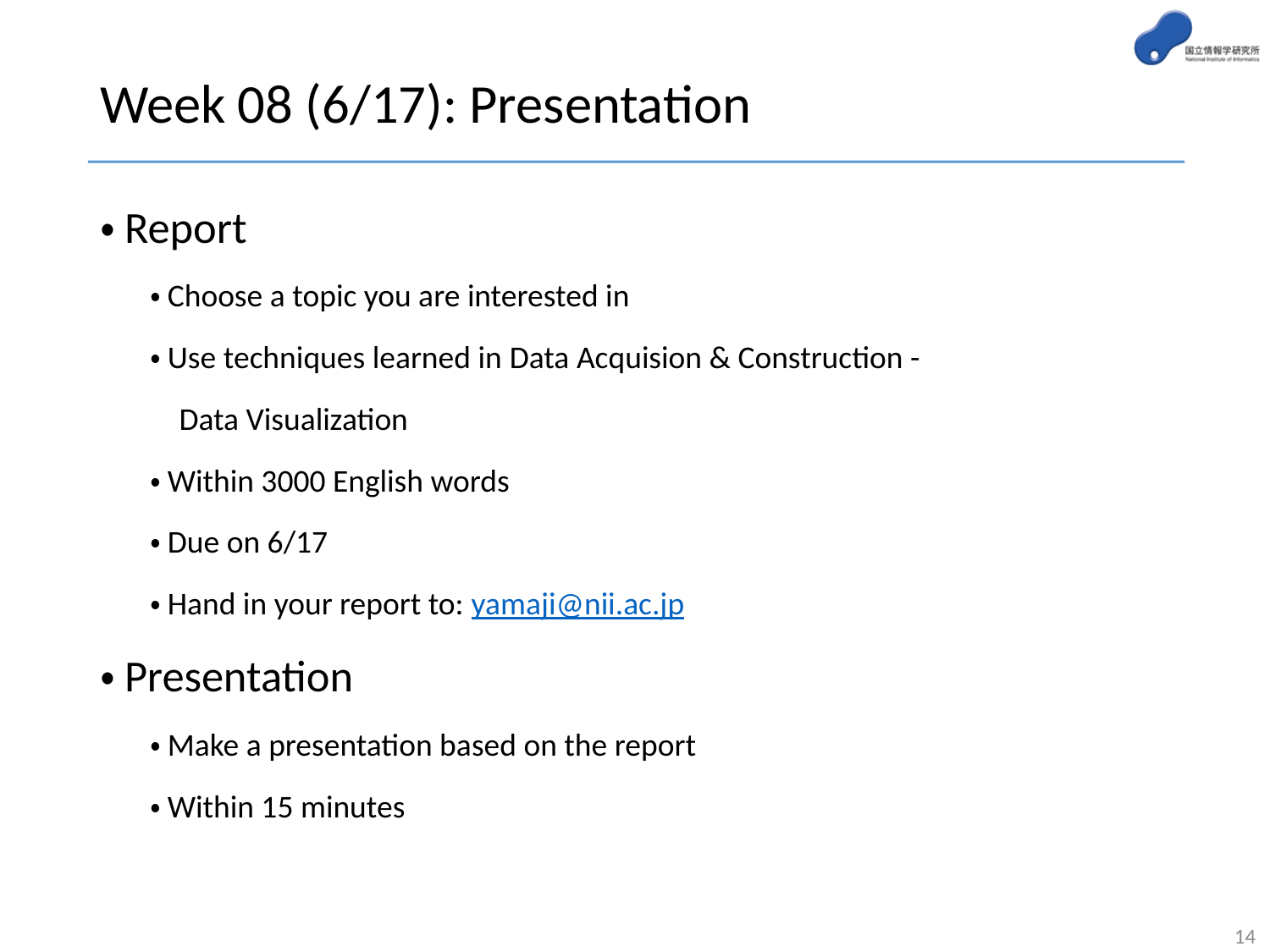

# Week 08 (6/17): Presentation
・Report
      ・Choose a topic you are interested in
      ・Use techniques learned in Data Acquision & Construction -
           Data Visualization
      ・Within 3000 English words
      ・Due on 6/17
      ・Hand in your report to: yamaji@nii.ac.jp
・Presentation
      ・Make a presentation based on the report
      ・Within 15 minutes
14